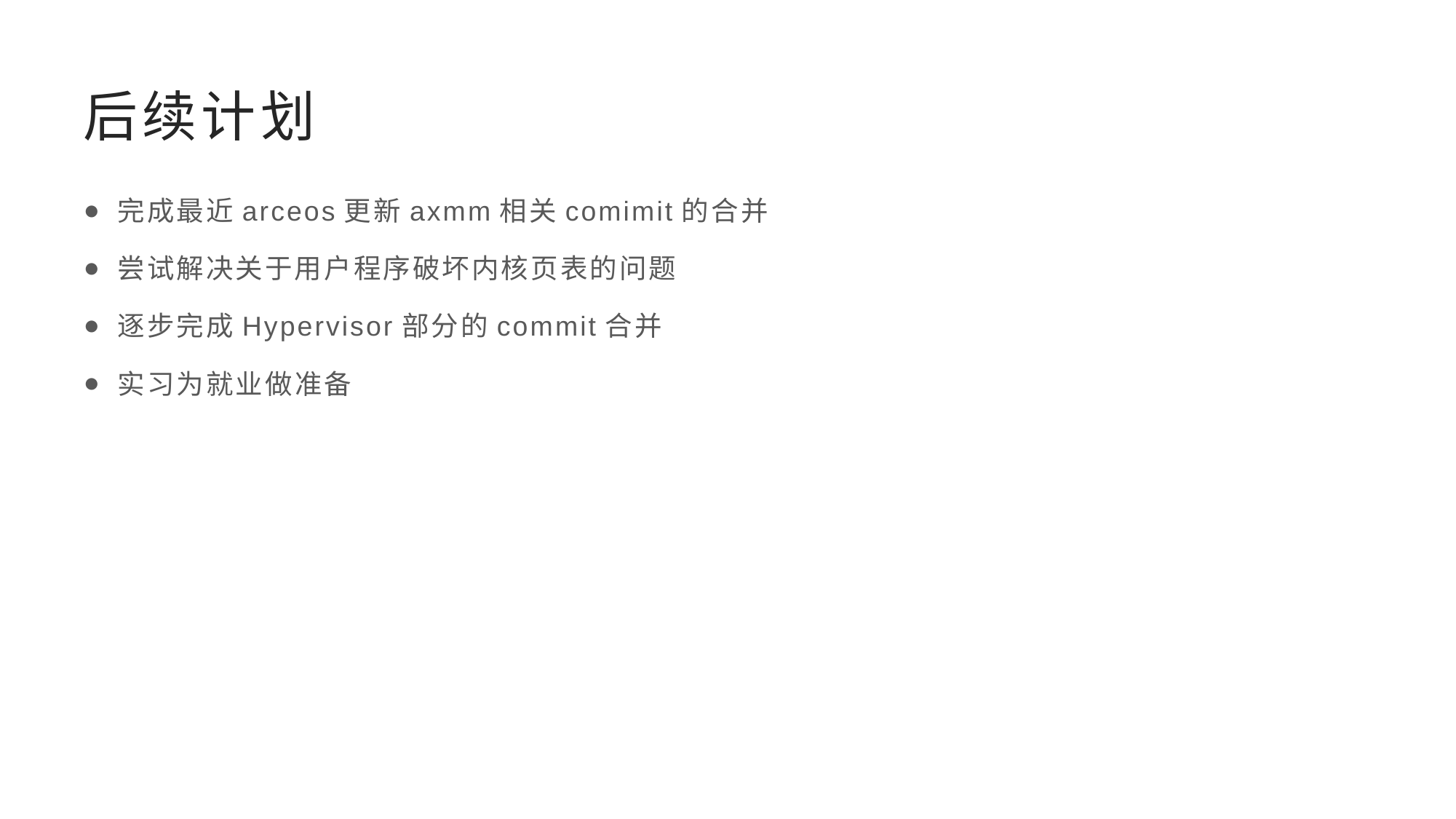

# 后续计划
完成最近arceos更新axmm相关comimit的合并
尝试解决关于用户程序破坏内核页表的问题
逐步完成Hypervisor部分的commit合并
实习为就业做准备